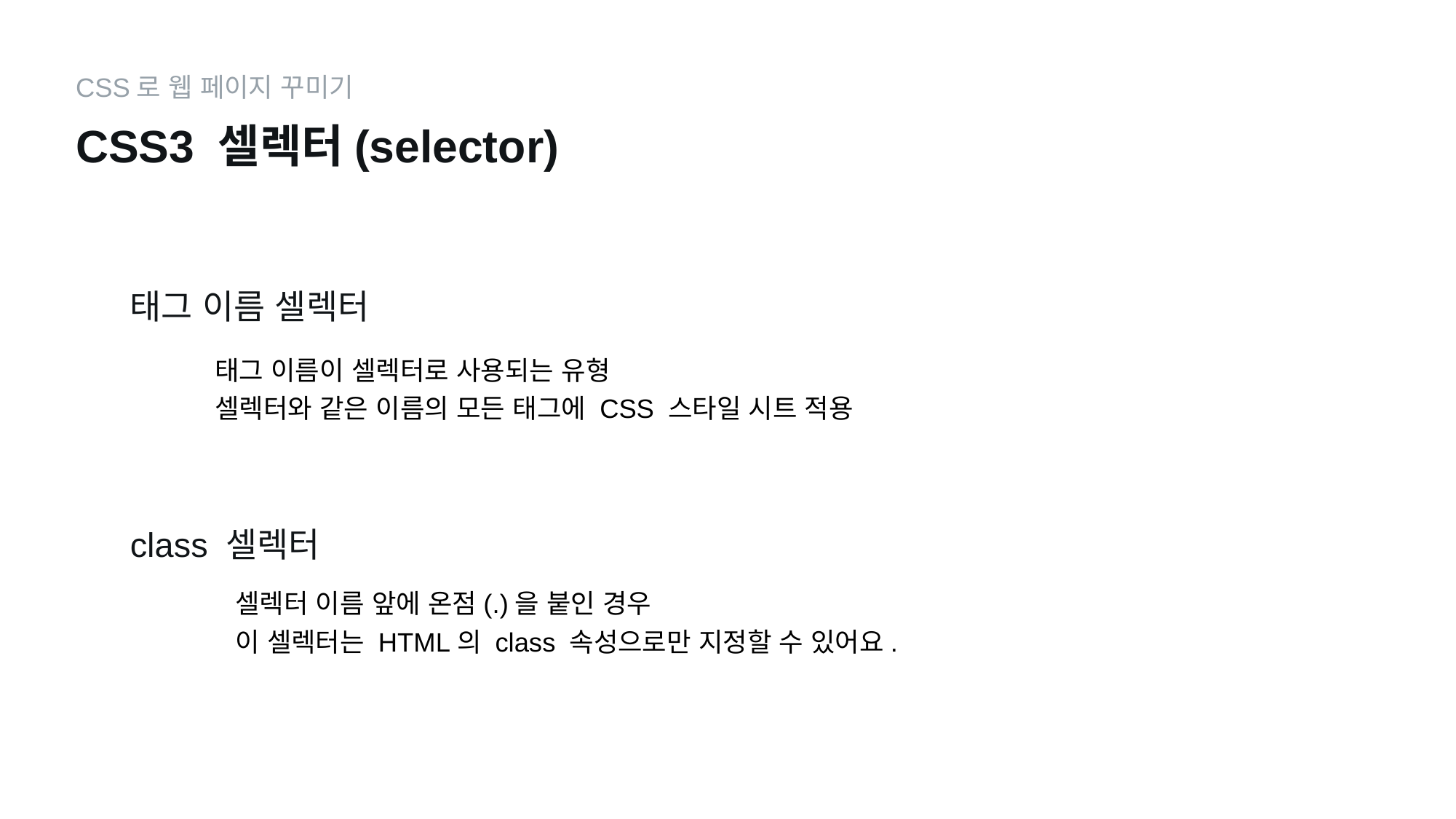

CSS로 웹 페이지 꾸미기
CSS3 셀렉터(selector)
태그 이름 셀렉터
태그 이름이 셀렉터로 사용되는 유형
셀렉터와 같은 이름의 모든 태그에 CSS 스타일 시트 적용
class 셀렉터
셀렉터 이름 앞에 온점(.)을 붙인 경우
이 셀렉터는 HTML의 class 속성으로만 지정할 수 있어요.